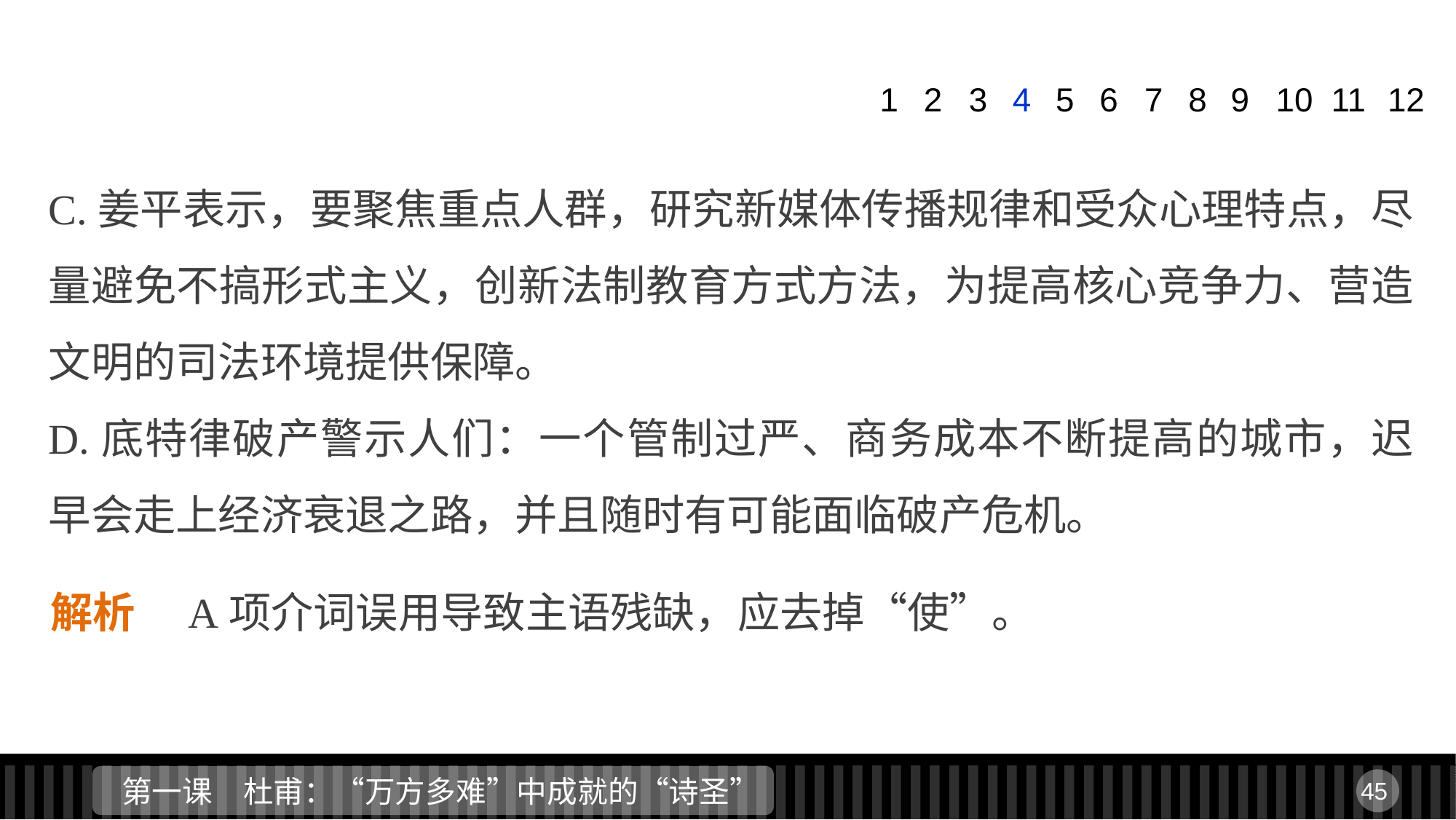

1
2
3
4
5
6
7
8
9
11
12
10
C.姜平表示，要聚焦重点人群，研究新媒体传播规律和受众心理特点，尽量避免不搞形式主义，创新法制教育方式方法，为提高核心竞争力、营造文明的司法环境提供保障。
D.底特律破产警示人们：一个管制过严、商务成本不断提高的城市，迟早会走上经济衰退之路，并且随时有可能面临破产危机。
解析　A项介词误用导致主语残缺，应去掉“使”。